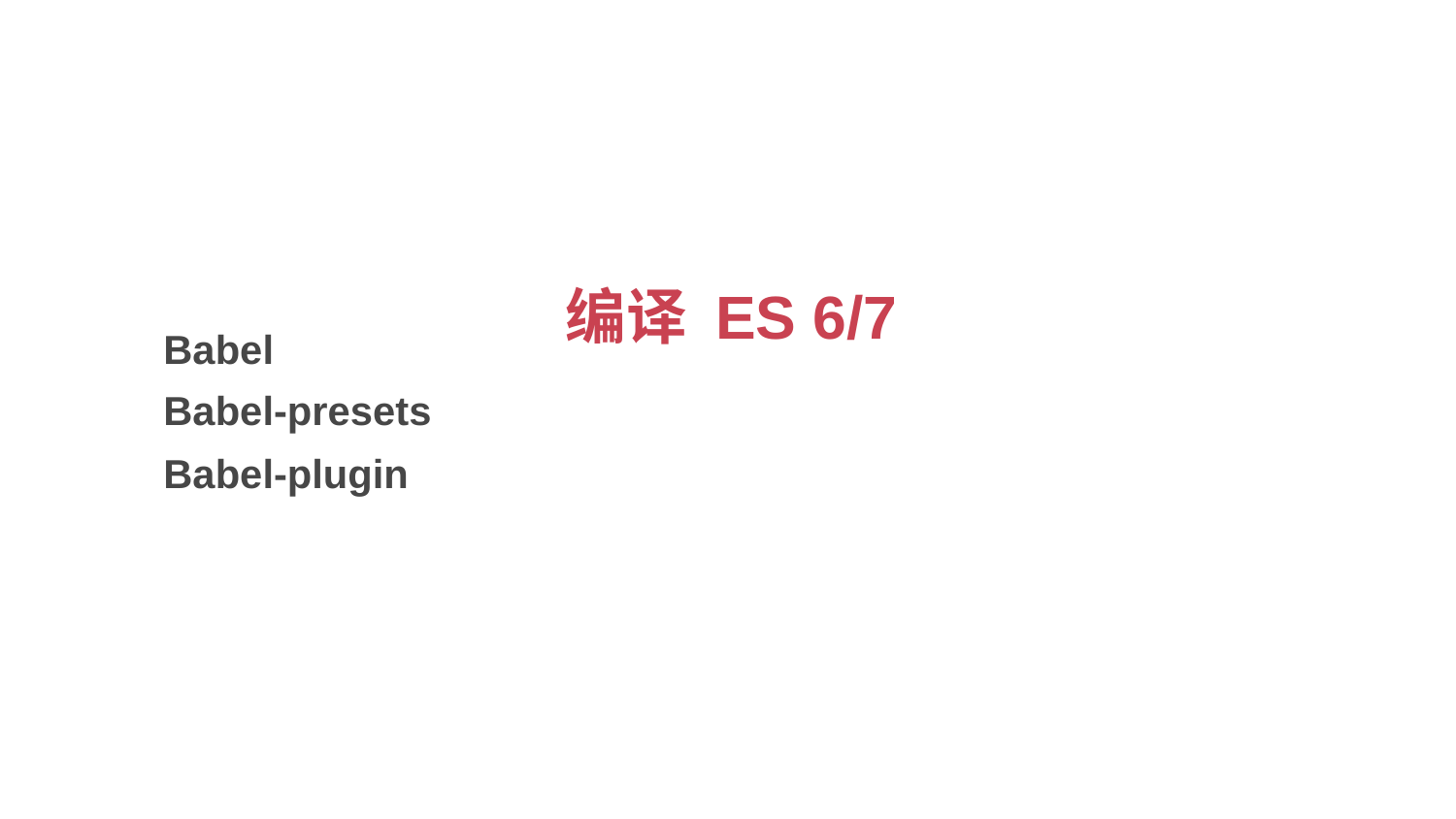

# 编译 ES 6/7
Babel
Babel-presets
Babel-plugin